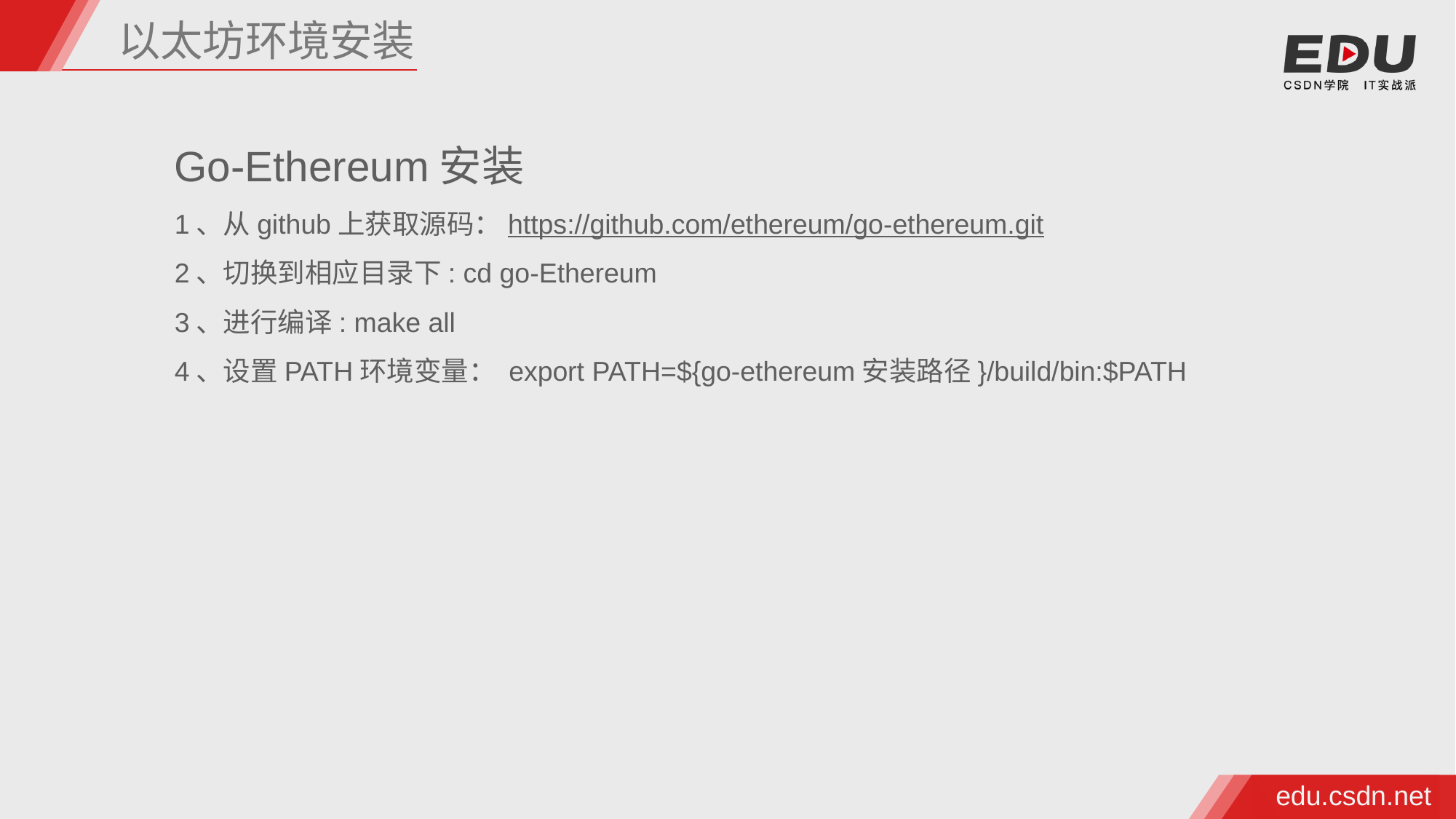

以太坊环境安装
Go-Ethereum安装
1、从github上获取源码：https://github.com/ethereum/go-ethereum.git
2、切换到相应目录下: cd go-Ethereum
3、进行编译: make all
4、设置PATH环境变量： export PATH=${go-ethereum安装路径}/build/bin:$PATH